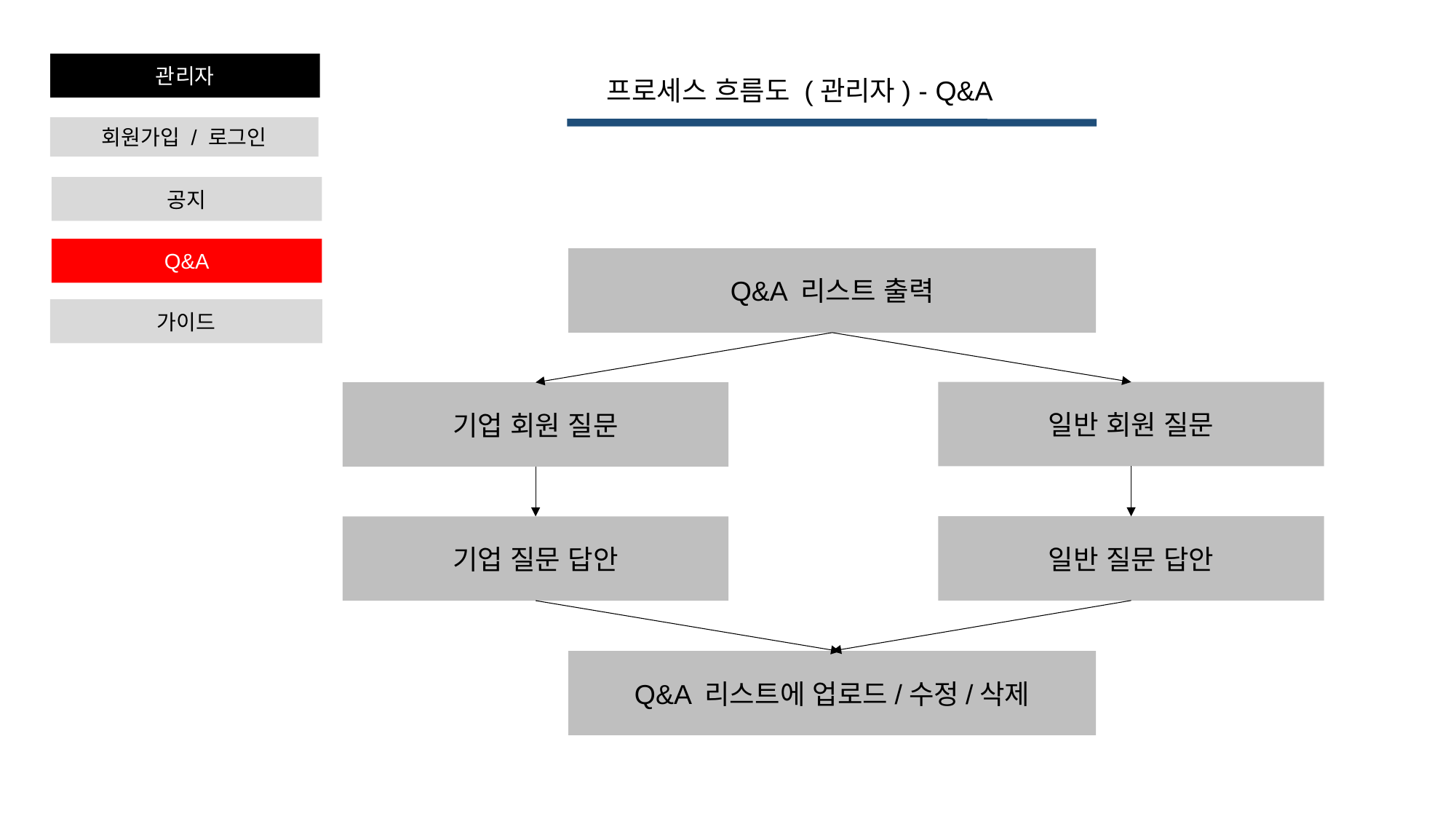

관리자
프로세스 흐름도 (관리자) - Q&A
회원가입 / 로그인
공지
Q&A
Q&A 리스트 출력
가이드
일반 회원 질문
기업 회원 질문
일반 질문 답안
기업 질문 답안
Q&A 리스트에 업로드/수정/삭제